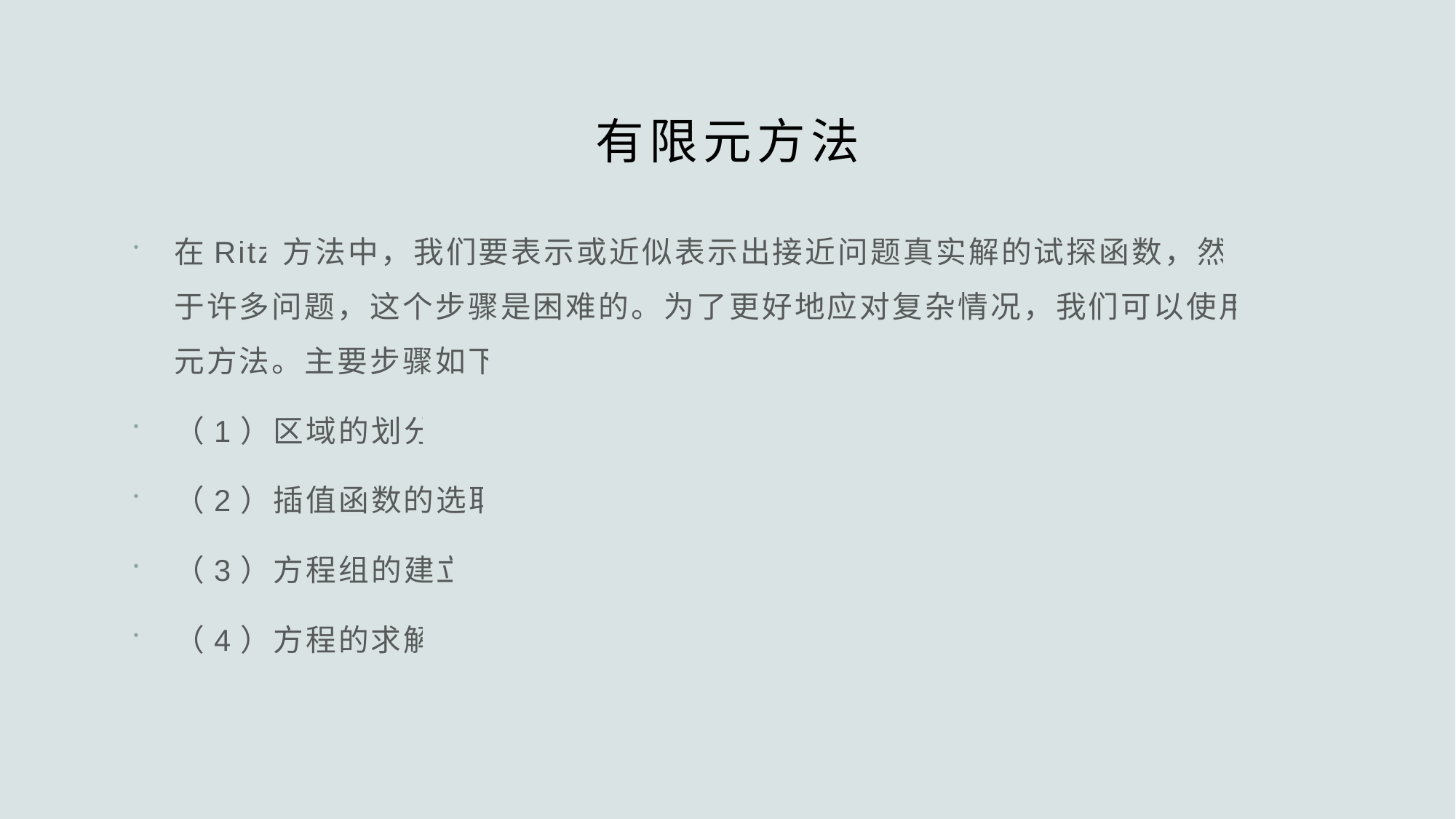

# 有限元方法
在Ritz方法中，我们要表示或近似表示出接近问题真实解的试探函数，然而对于许多问题，这个步骤是困难的。为了更好地应对复杂情况，我们可以使用有限元方法。主要步骤如下：
（1）区域的划分
（2）插值函数的选取
（3）方程组的建立
（4）方程的求解